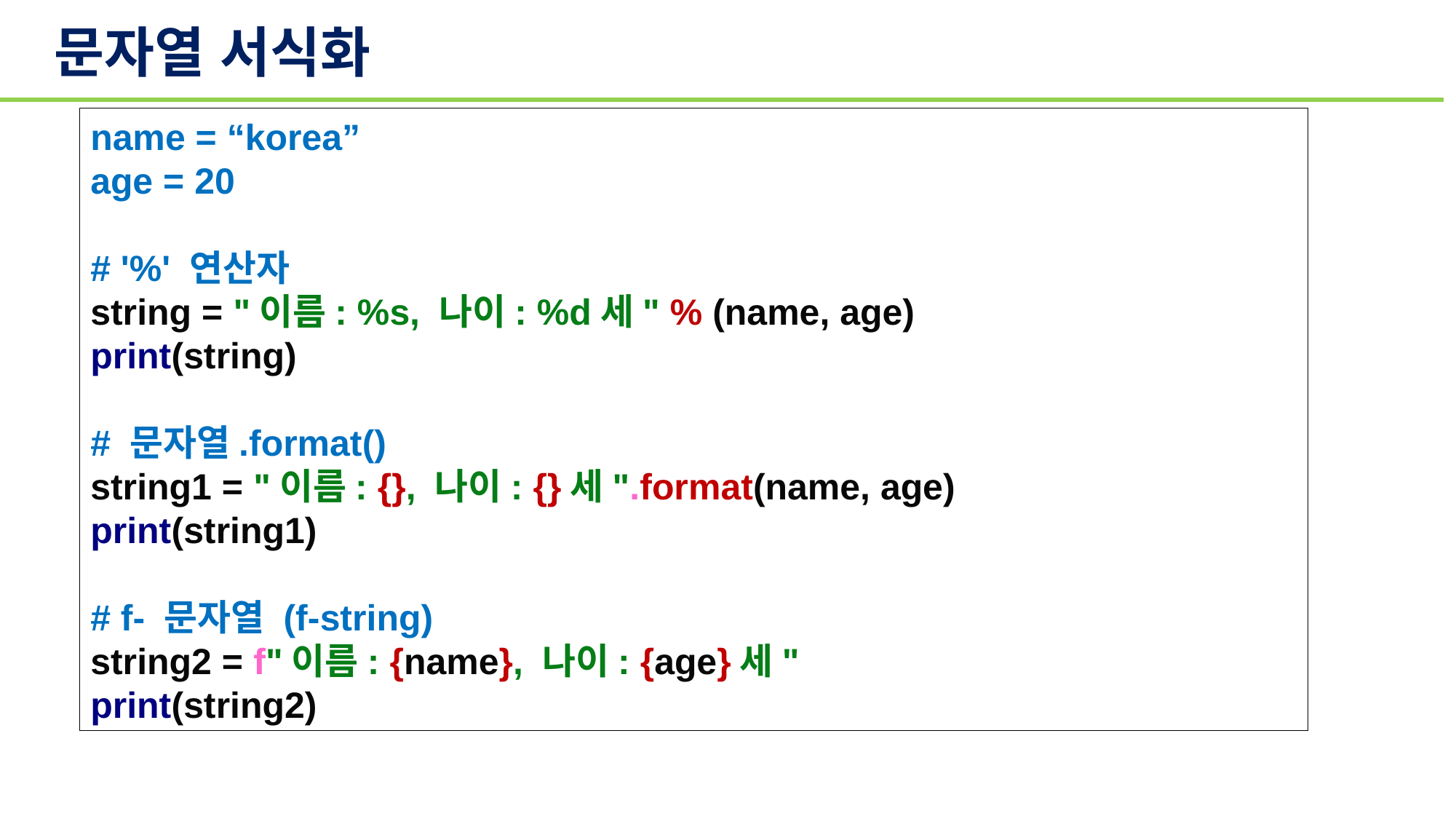

#
문자열 서식화
name = “korea”
age = 20

# '%' 연산자 string = "이름: %s, 나이: %d세" % (name, age) print(string) # 문자열.format() string1 = "이름: {}, 나이: {}세".format(name, age) print(string1) # f- 문자열 (f-string) string2 = f"이름: {name}, 나이: {age}세" print(string2)